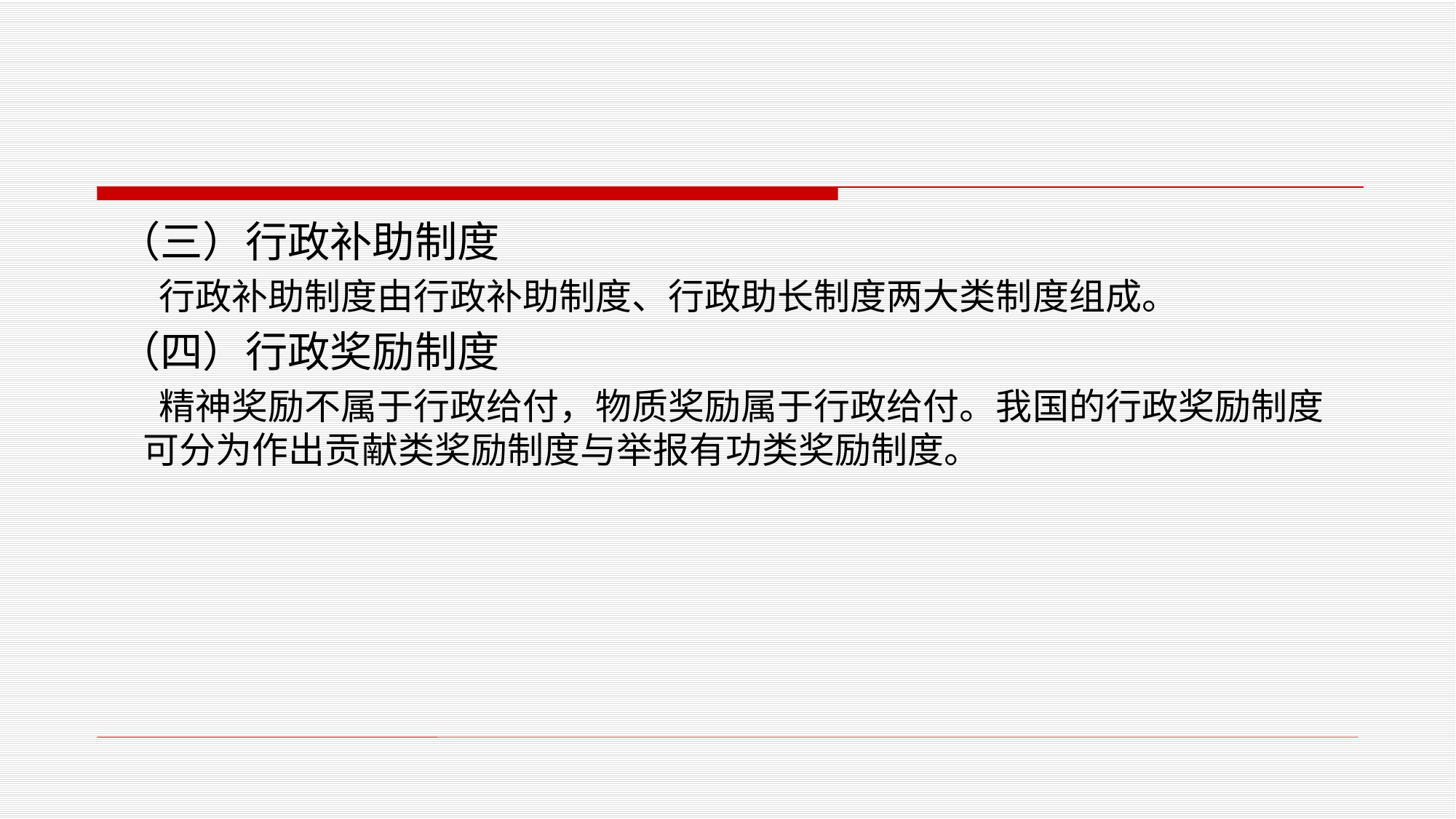

#
 （三）行政补助制度
      行政补助制度由行政补助制度、行政助长制度两大类制度组成。
 （四）行政奖励制度
      精神奖励不属于行政给付，物质奖励属于行政给付。我国的行政奖励制度可分为作出贡献类奖励制度与举报有功类奖励制度。